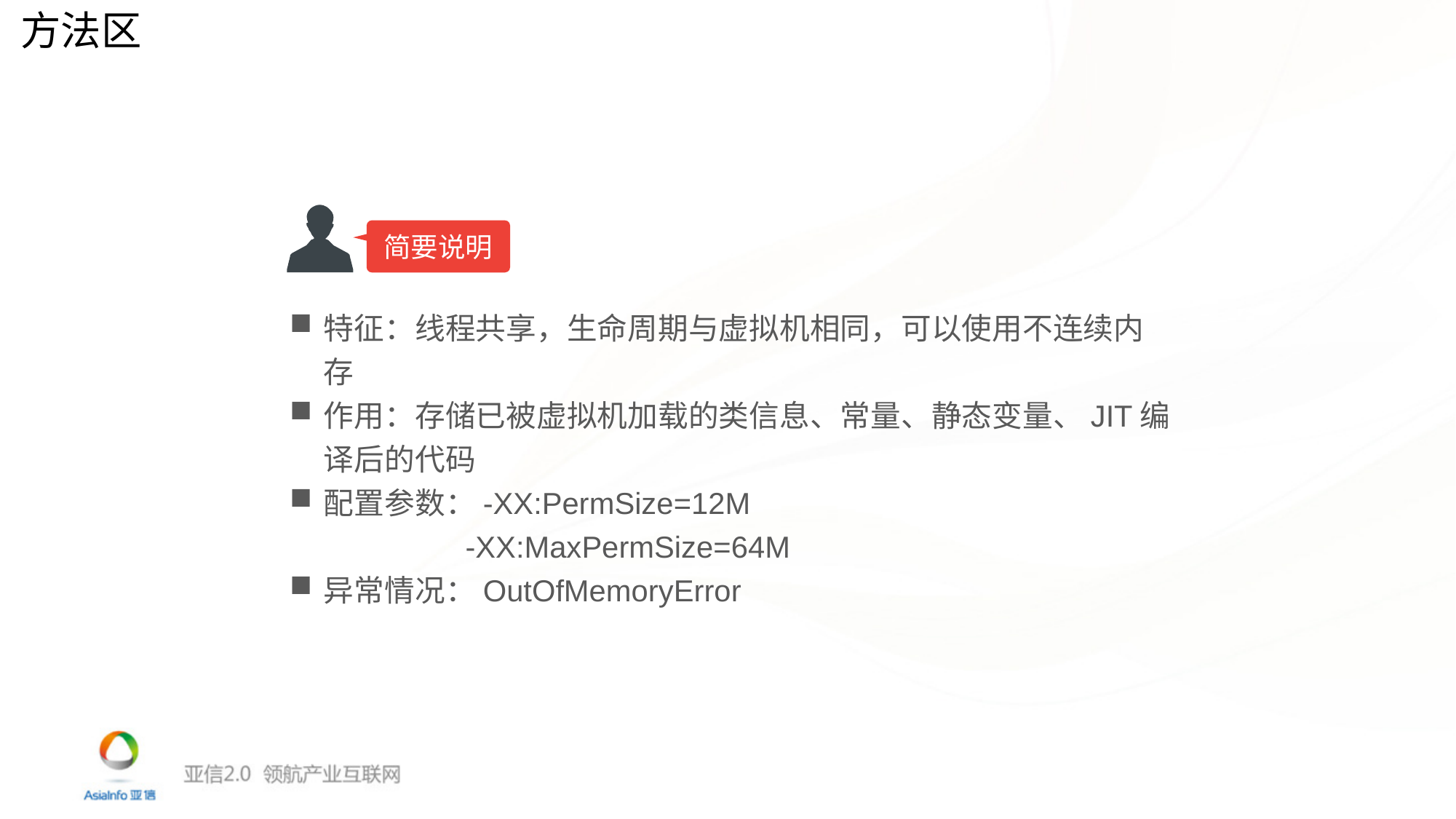

方法区

简要说明

特征：线程共享，生命周期与虚拟机相同，可以使用不连续内存
作用：存储已被虚拟机加载的类信息、常量、静态变量、JIT编译后的代码
配置参数：-XX:PermSize=12M
                     -XX:MaxPermSize=64M
异常情况：OutOfMemoryError